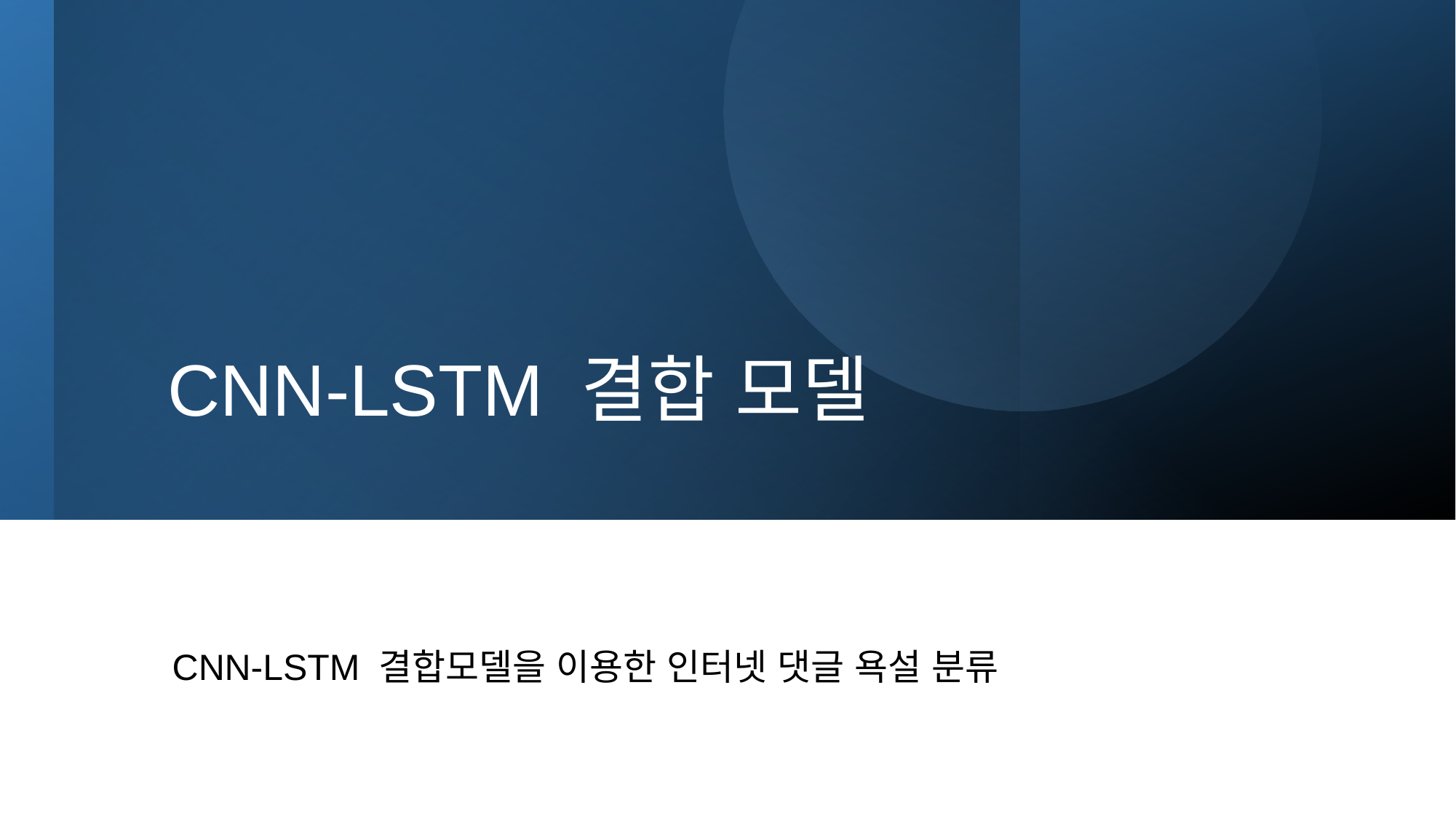

# CNN-LSTM 결합 모델
CNN-LSTM 결합모델을 이용한 인터넷 댓글 욕설 분류